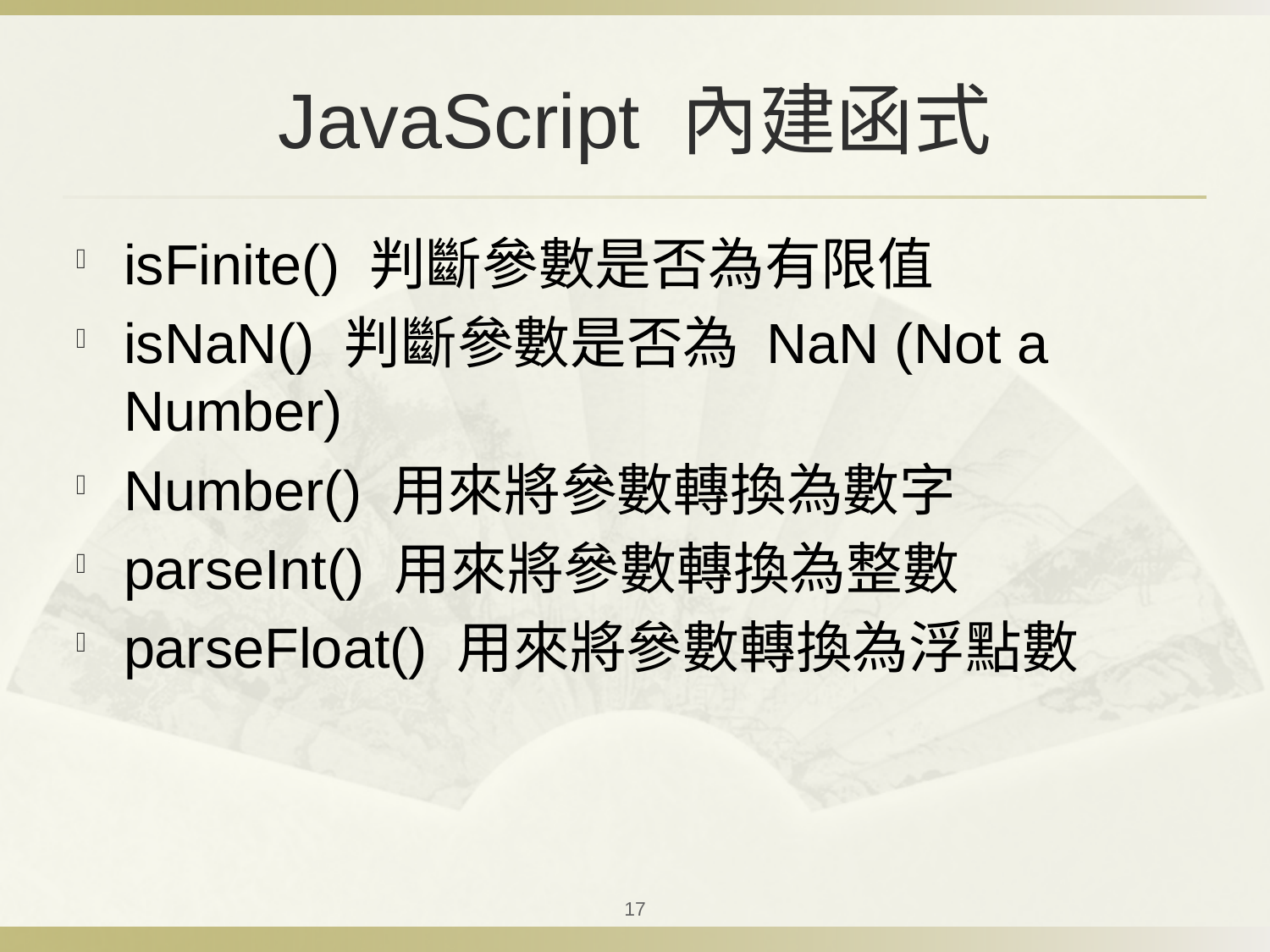

# JavaScript 內建函式
isFinite() 判斷參數是否為有限值
isNaN() 判斷參數是否為 NaN (Not a Number)
Number() 用來將參數轉換為數字
parseInt() 用來將參數轉換為整數
parseFloat() 用來將參數轉換為浮點數

17